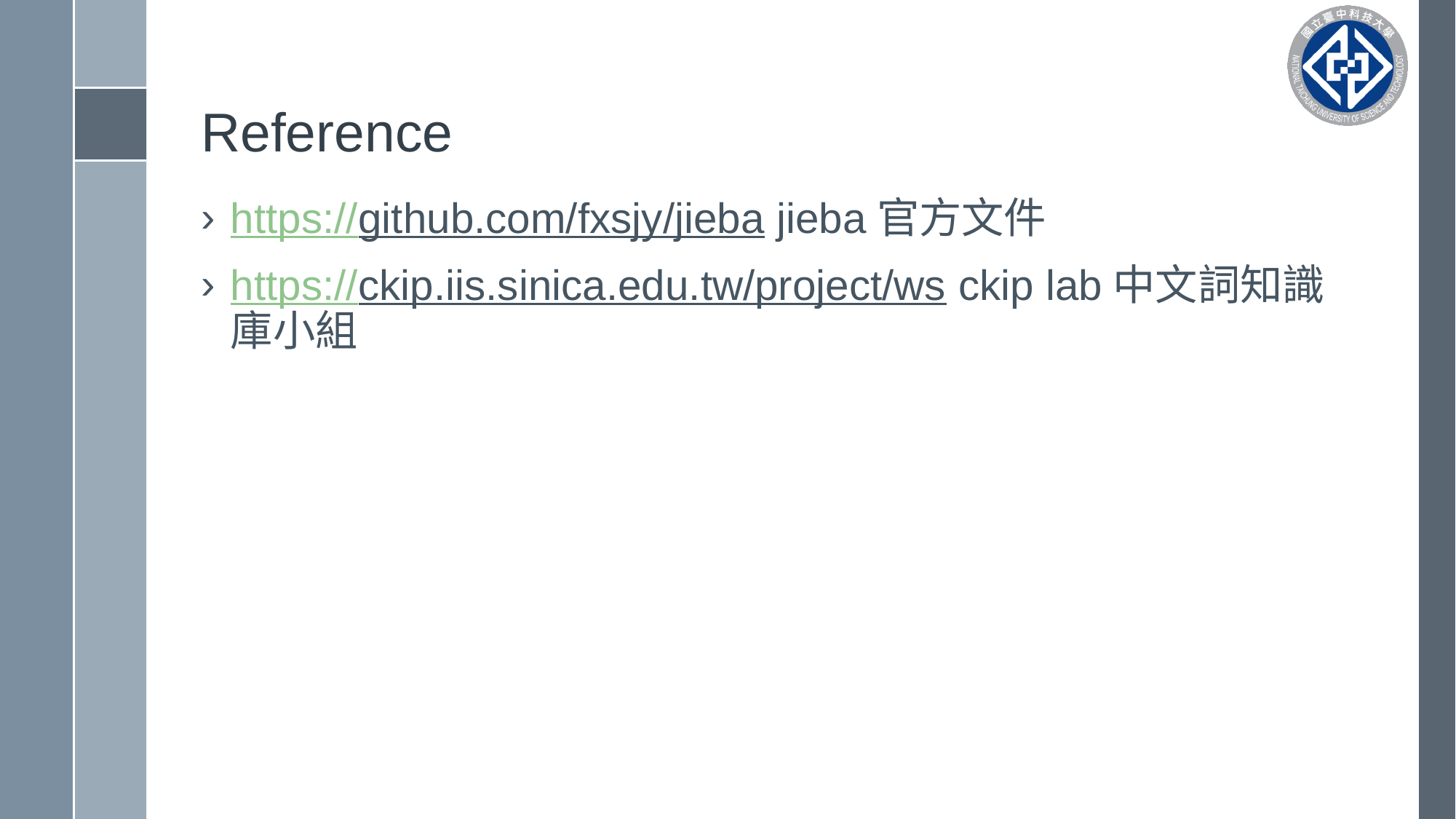

# Reference
https://github.com/fxsjy/jieba jieba官方文件
https://ckip.iis.sinica.edu.tw/project/ws ckip lab中文詞知識庫小組